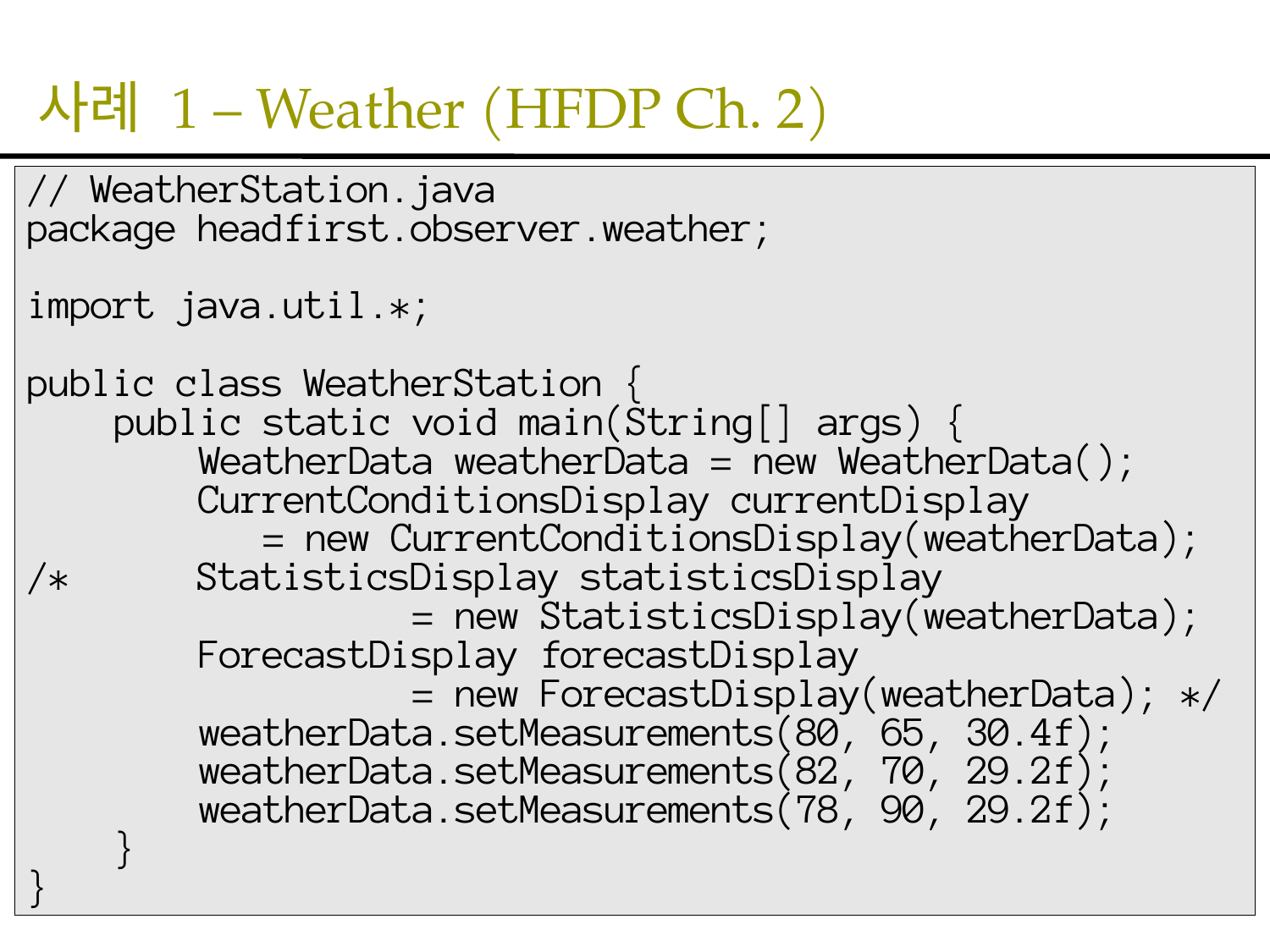

# 사례 1 – Weather (HFDP Ch. 2)
// WeatherStation.java
package headfirst.observer.weather;

import java.util.*;

public class WeatherStation {
    public static void main(String[] args) {
        WeatherData weatherData = new WeatherData();
	  CurrentConditionsDisplay currentDisplay
           = new CurrentConditionsDisplay(weatherData);
/*	  StatisticsDisplay statisticsDisplay
                  = new StatisticsDisplay(weatherData);
	  ForecastDisplay forecastDisplay
                  = new ForecastDisplay(weatherData); */
        weatherData.setMeasurements(80, 65, 30.4f);
        weatherData.setMeasurements(82, 70, 29.2f);
        weatherData.setMeasurements(78, 90, 29.2f);
    }
}